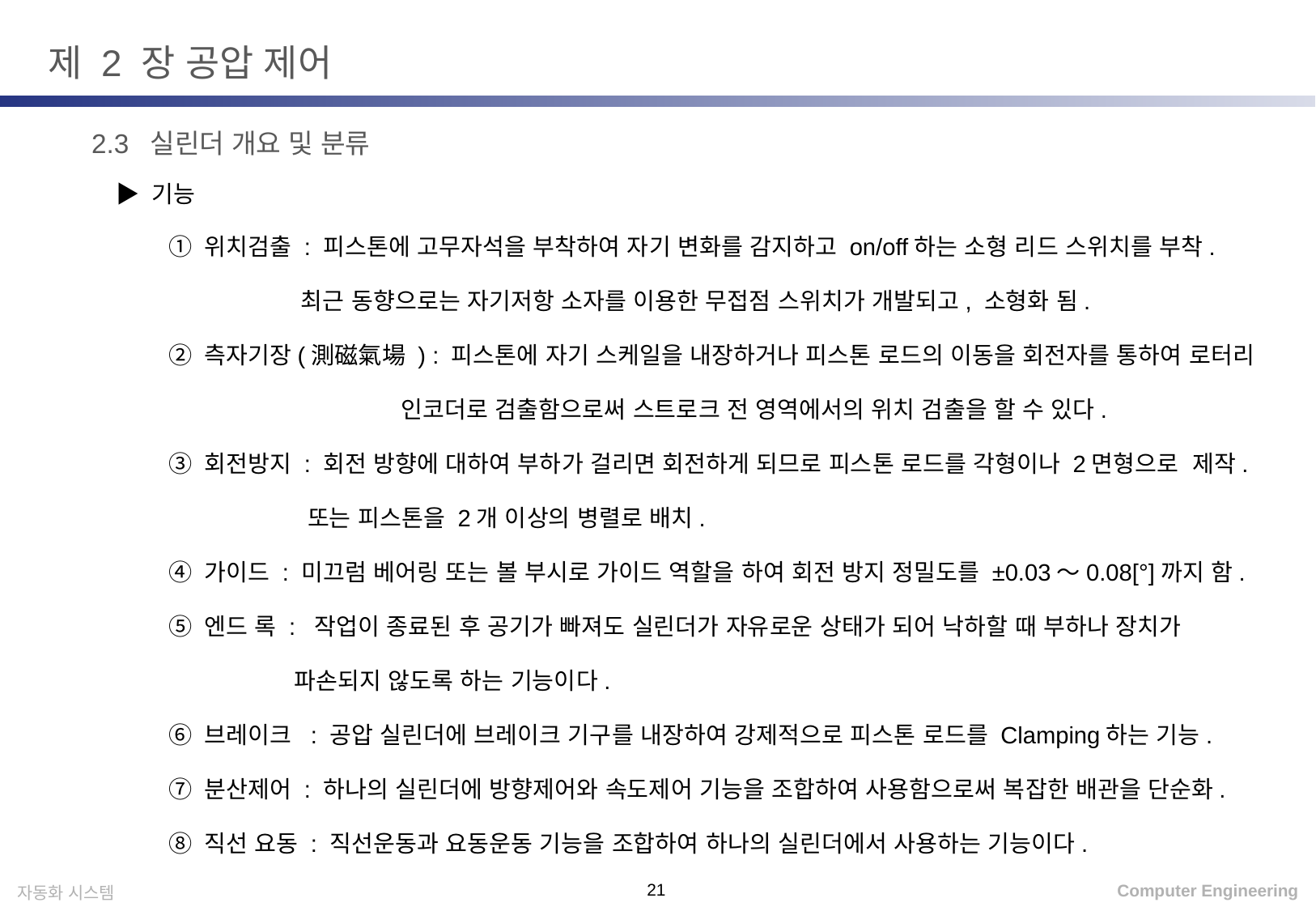

제 2 장 공압 제어

2.3  실린더 개요 및 분류
▶ 기능
① 위치검출 : 피스톤에 고무자석을 부착하여 자기 변화를 감지하고 on/off하는 소형 리드 스위치를 부착.
                   최근 동향으로는 자기저항 소자를 이용한 무접점 스위치가 개발되고, 소형화 됨.
② 측자기장(測磁氣場 ) : 피스톤에 자기 스케일을 내장하거나 피스톤 로드의 이동을 회전자를 통하여 로터리
                                  인코더로 검출함으로써 스트로크 전 영역에서의 위치 검출을 할 수 있다.
③ 회전방지 : 회전 방향에 대하여 부하가 걸리면 회전하게 되므로 피스톤 로드를 각형이나 2면형으로  제작.
                    또는 피스톤을 2개 이상의 병렬로 배치.
④ 가이드 : 미끄럼 베어링 또는 볼 부시로 가이드 역할을 하여 회전 방지 정밀도를 ±0.03～0.08[°]까지 함.
⑤ 엔드 록 :  작업이 종료된 후 공기가 빠져도 실린더가 자유로운 상태가 되어 낙하할 때 부하나 장치가
                  파손되지 않도록 하는 기능이다.
⑥ 브레이크  : 공압 실린더에 브레이크 기구를 내장하여 강제적으로 피스톤 로드를 Clamping하는 기능.
⑦ 분산제어 : 하나의 실린더에 방향제어와 속도제어 기능을 조합하여 사용함으로써 복잡한 배관을 단순화.
⑧ 직선 요동 : 직선운동과 요동운동 기능을 조합하여 하나의 실린더에서 사용하는 기능이다.